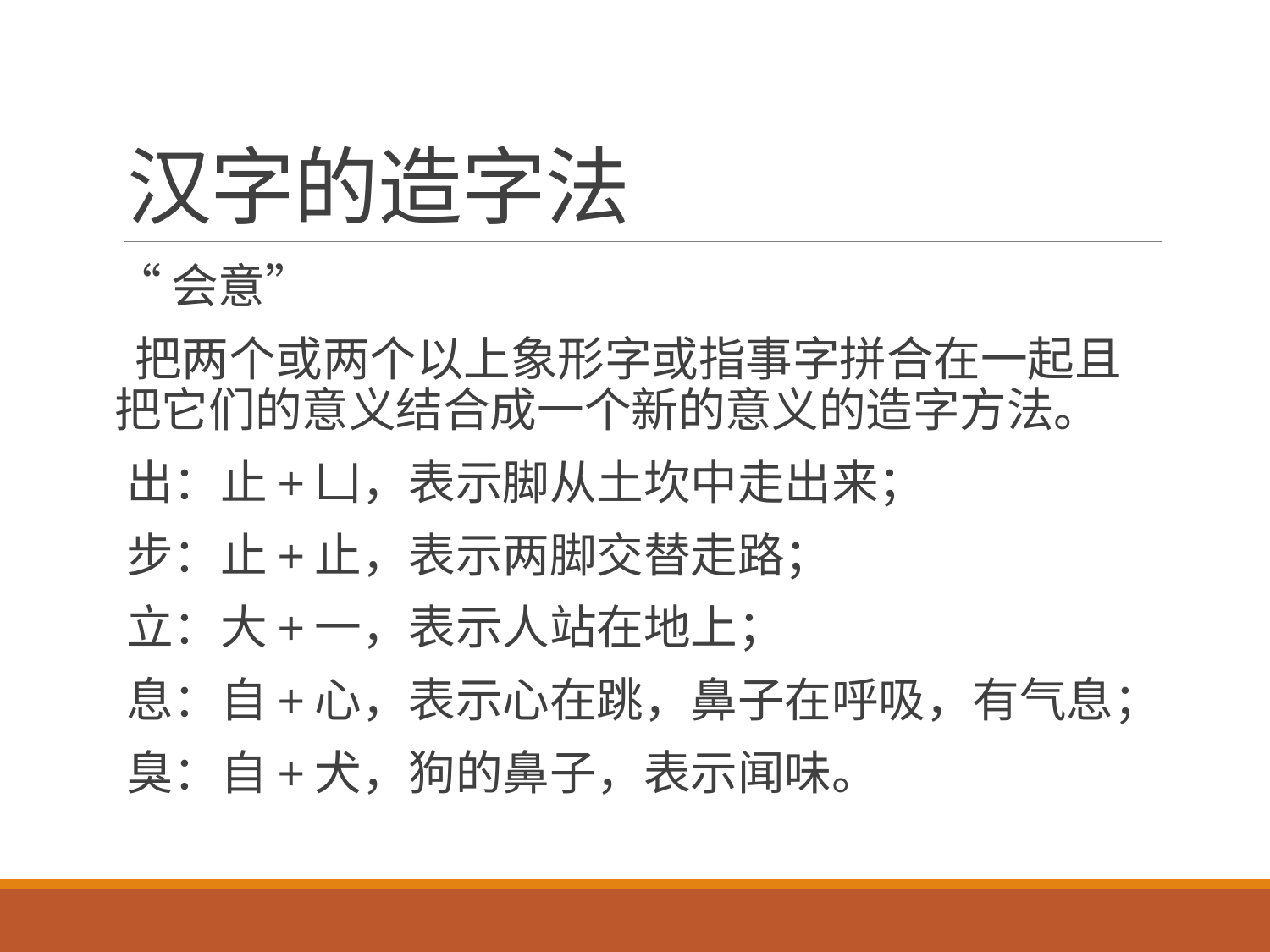

# 汉字的造字法
“会意”
 把两个或两个以上象形字或指事字拼合在一起且把它们的意义结合成一个新的意义的造字方法。
出：止+凵，表示脚从土坎中走出来；
步：止+止，表示两脚交替走路；
立：大+一，表示人站在地上；
息：自+心，表示心在跳，鼻子在呼吸，有气息；
臭：自+犬，狗的鼻子，表示闻味。